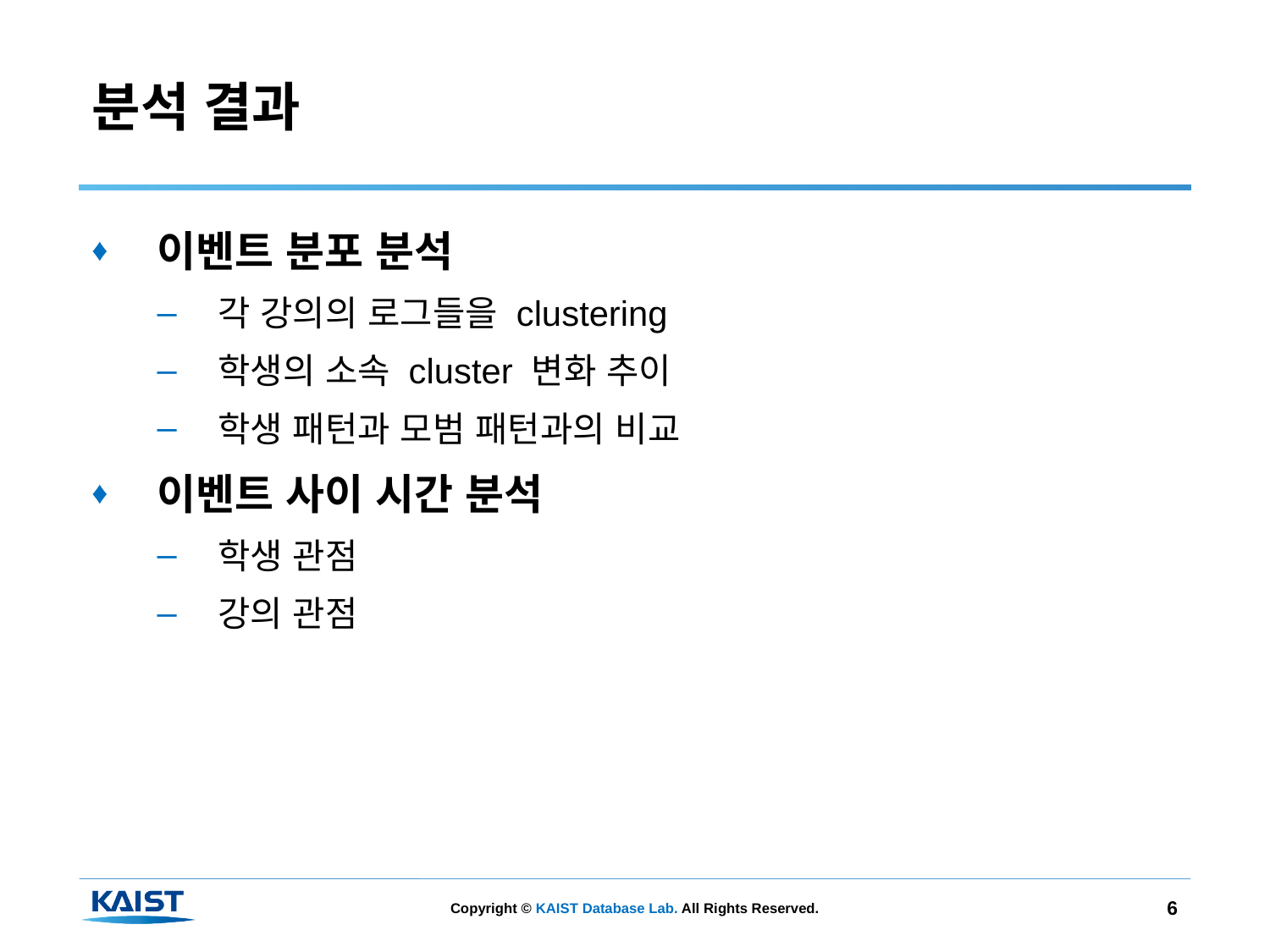

# 분석 결과
이벤트 분포 분석
각 강의의 로그들을 clustering
학생의 소속 cluster 변화 추이
학생 패턴과 모범 패턴과의 비교
이벤트 사이 시간 분석
학생 관점
강의 관점

6